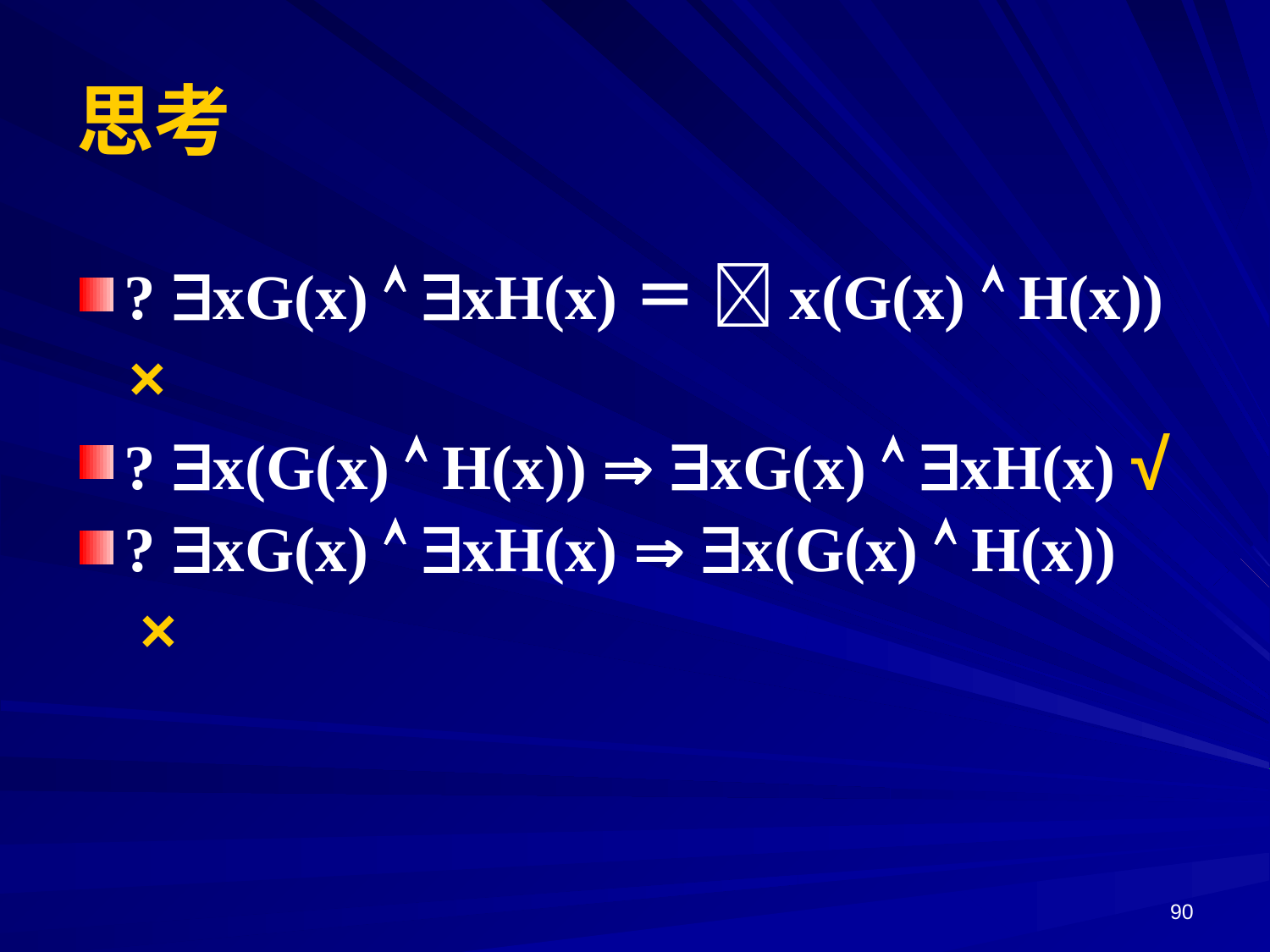

# 思考

? ∃xG(x) ∧ ∃xH(x)＝ ∃x(G(x) ∧ H(x))
   ×
? ∃x(G(x) ∧ H(x)) ⇒ ∃xG(x) ∧ ∃xH(x) √
? ∃xG(x) ∧ ∃xH(x) ⇒ ∃x(G(x) ∧ H(x))
	 ×

90